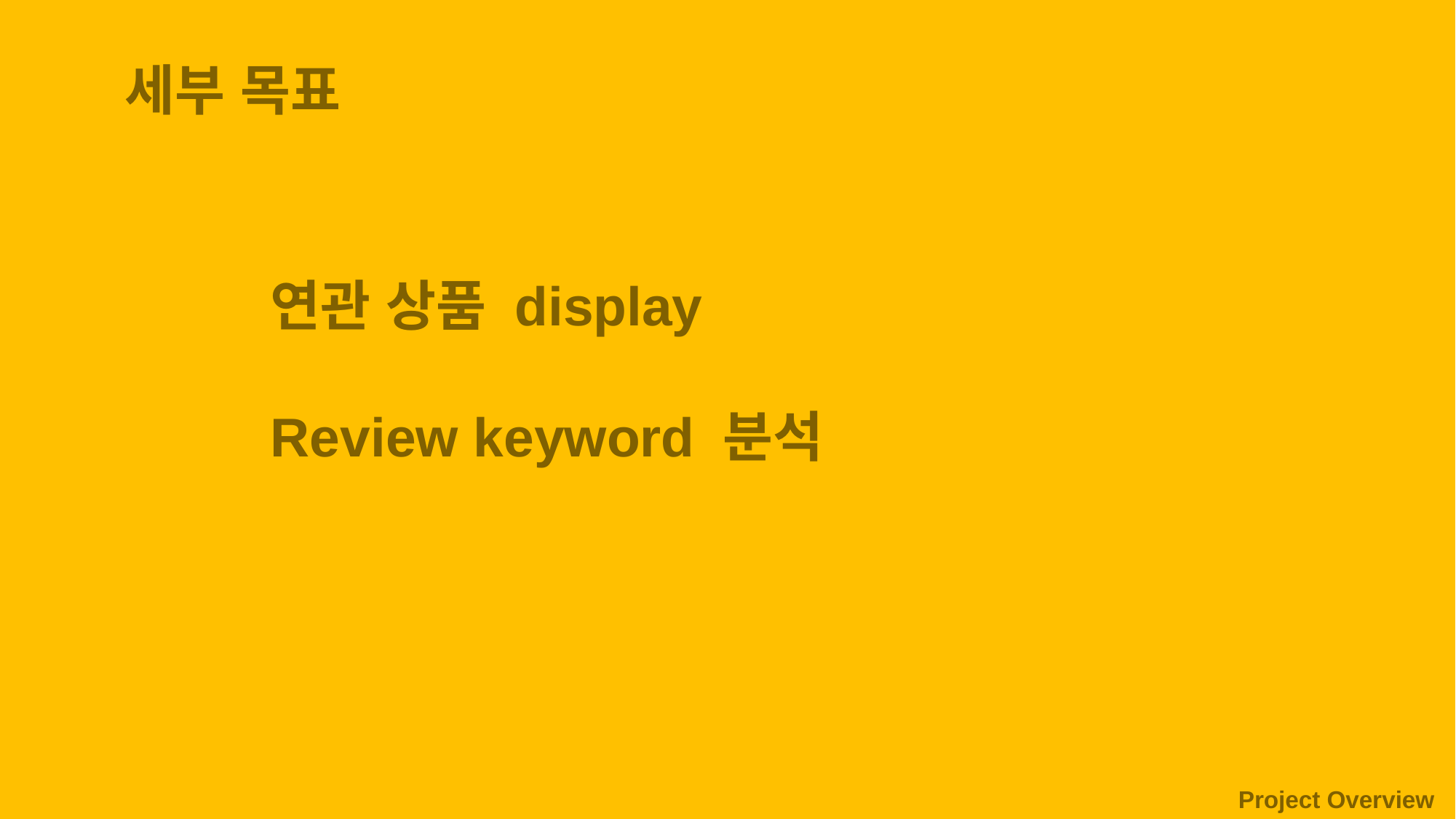

세부 목표
연관 상품 display

Review keyword 분석
# Project Overview